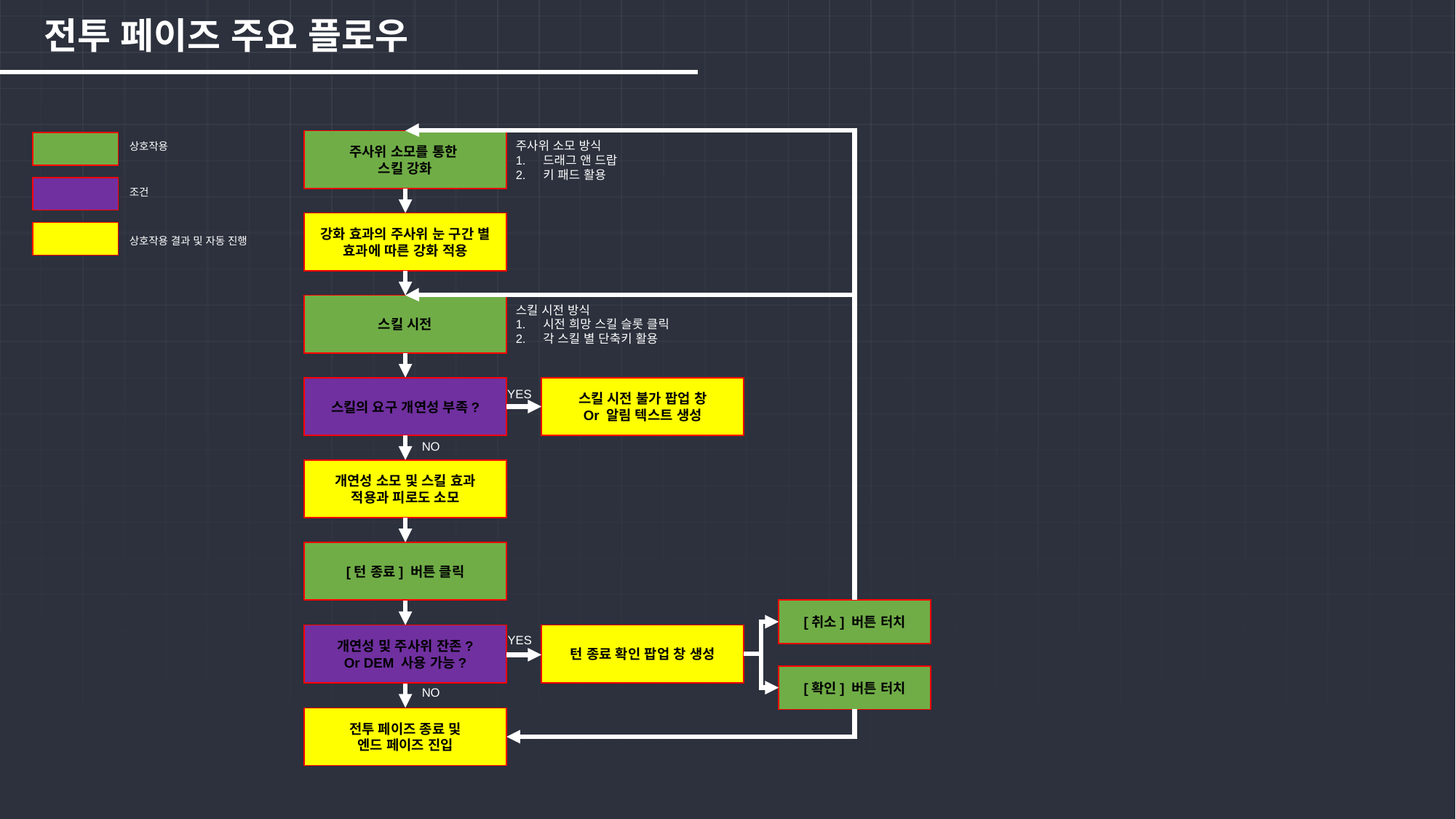

전투 페이즈 주요 플로우
상호작용

조건

상호작용 결과 및 자동 진행
주사위 소모를 통한
스킬 강화
주사위 소모 방식
드래그 앤 드랍
키 패드 활용
강화 효과의 주사위 눈 구간 별 효과에 따른 강화 적용
스킬 시전
스킬 시전 방식
시전 희망 스킬 슬롯 클릭
각 스킬 별 단축키 활용
스킬의 요구 개연성 부족?
스킬 시전 불가 팝업 창
Or 알림 텍스트 생성
YES
NO
개연성 소모 및 스킬 효과
적용과 피로도 소모
[턴 종료] 버튼 클릭
[취소] 버튼 터치
개연성 및 주사위 잔존?
Or DEM 사용 가능?
턴 종료 확인 팝업 창 생성
YES
[확인] 버튼 터치
NO
전투 페이즈 종료 및
엔드 페이즈 진입